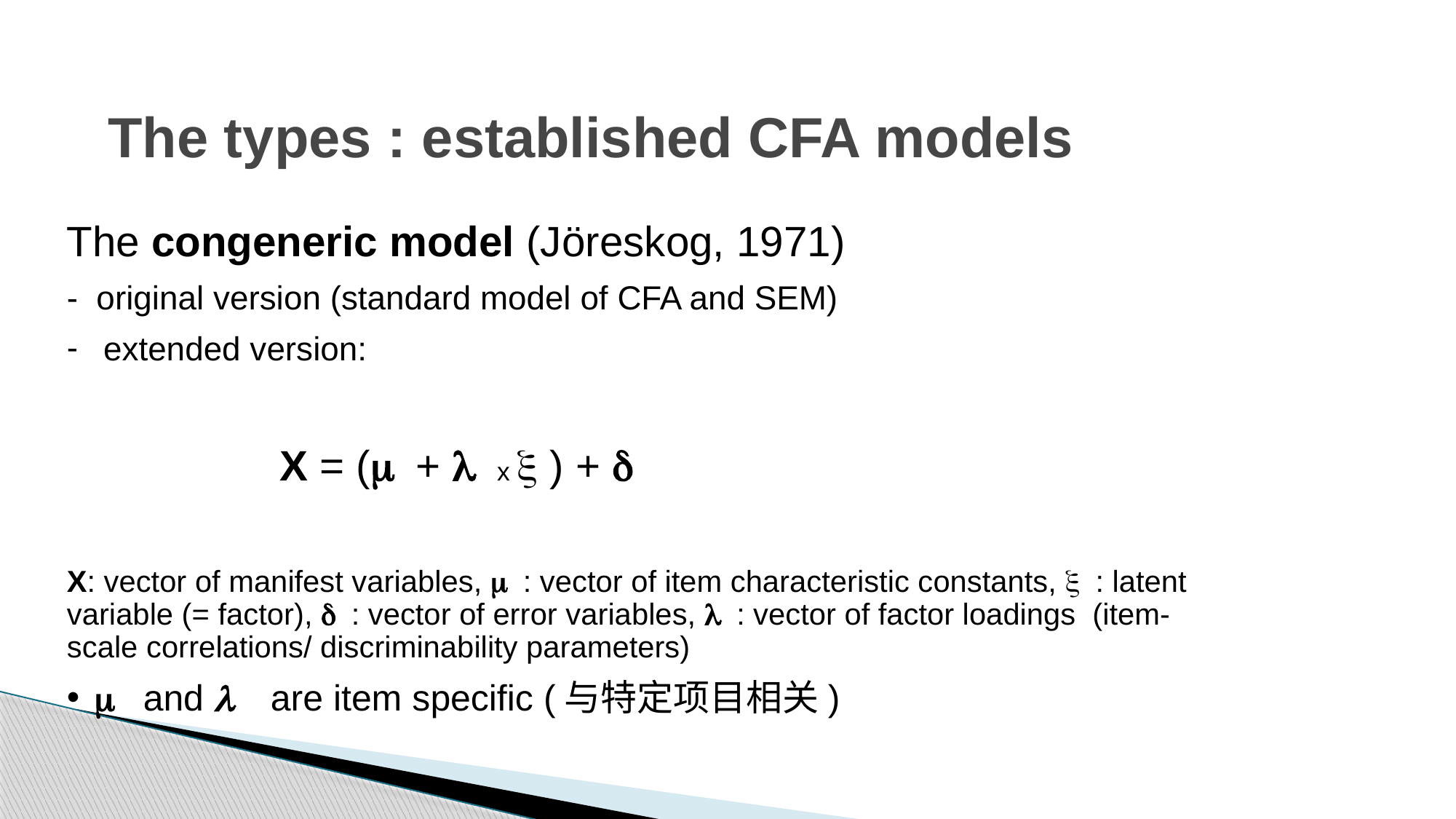

# The types : established CFA models
The congeneric model (Jöreskog, 1971)
-  original version (standard model of CFA and SEM)
 extended version:

                  X = (μ + λ x ξ ) + δ

X: vector of manifest variables, μ : vector of item characteristic constants, ξ : latent variable (= factor), δ : vector of error variables, λ : vector of factor loadings  (item-scale correlations/ discriminability parameters)
μ  and λ  are item specific (与特定项目相关)